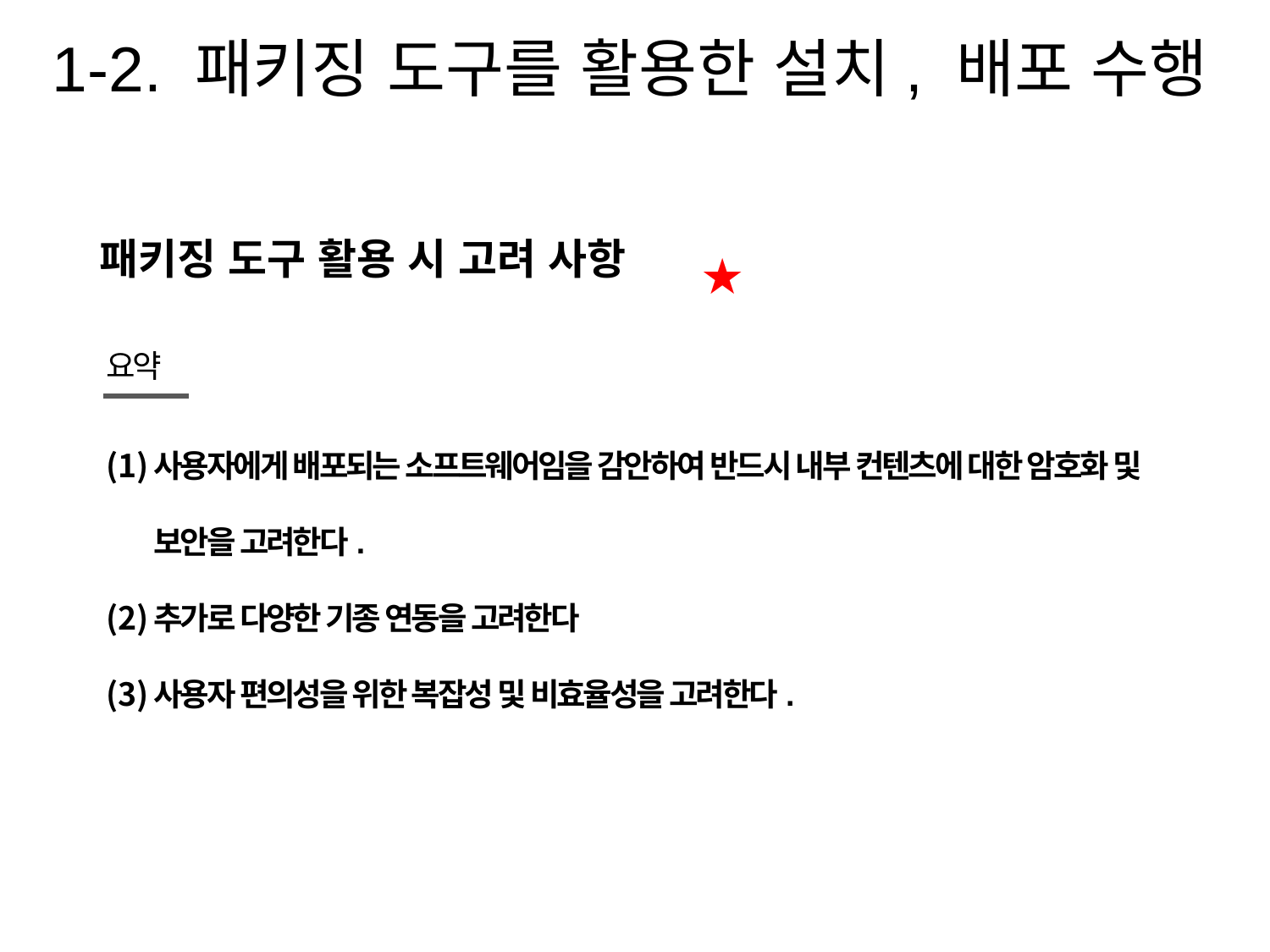

# 1-2. 패키징 도구를 활용한 설치, 배포 수행
패키징 도구 활용 시 고려 사항
★
요약
사용자에게 배포되는 소프트웨어임을 감안하여 반드시 내부 컨텐츠에 대한 암호화 및 보안을 고려한다.
추가로 다양한 기종 연동을 고려한다
사용자 편의성을 위한 복잡성 및 비효율성을 고려한다.